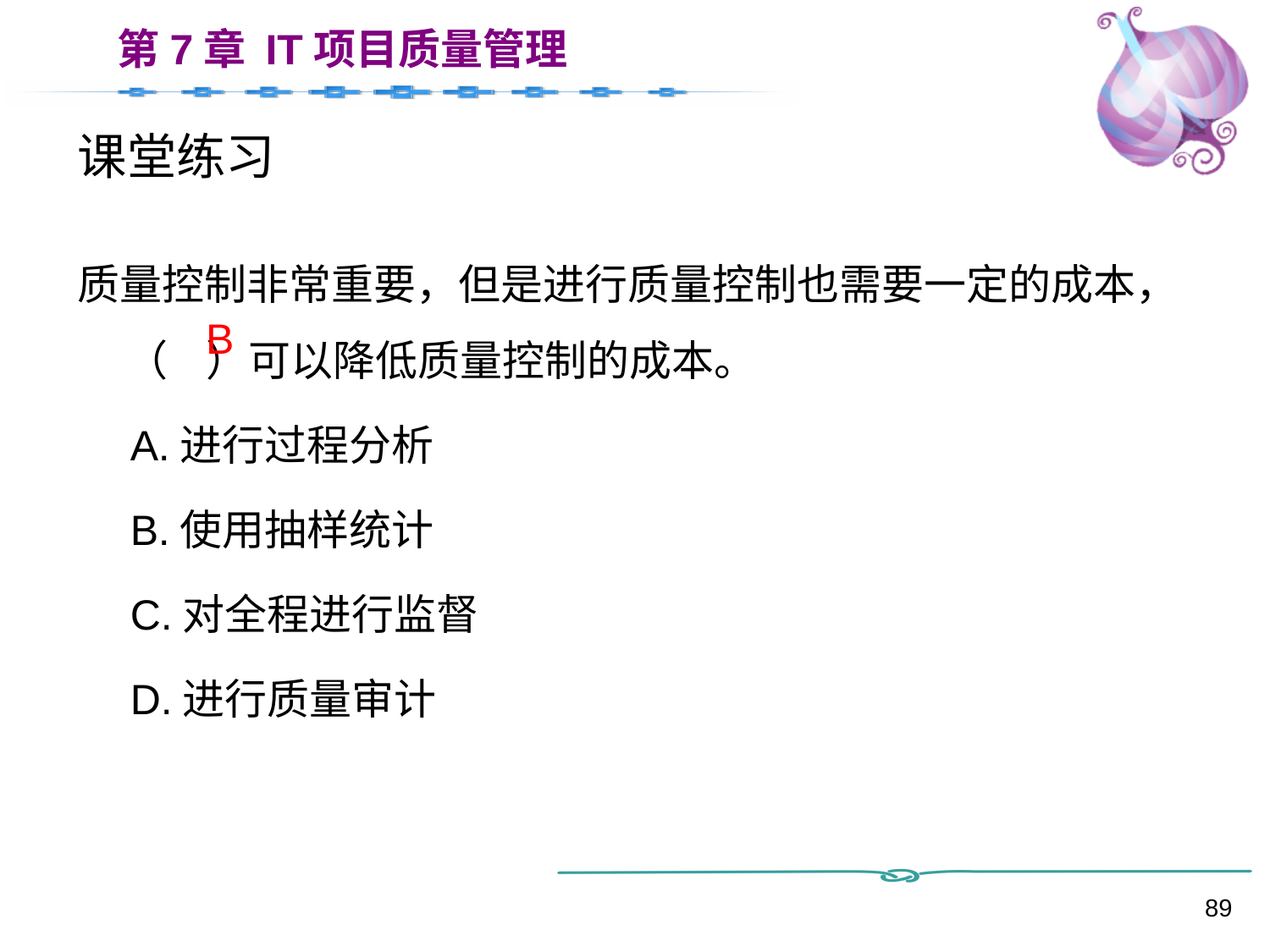

# 课堂练习
质量控制非常重要，但是进行质量控制也需要一定的成本，（    ）可以降低质量控制的成本。
A.进行过程分析
B.使用抽样统计
C.对全程进行监督
D.进行质量审计

B
89